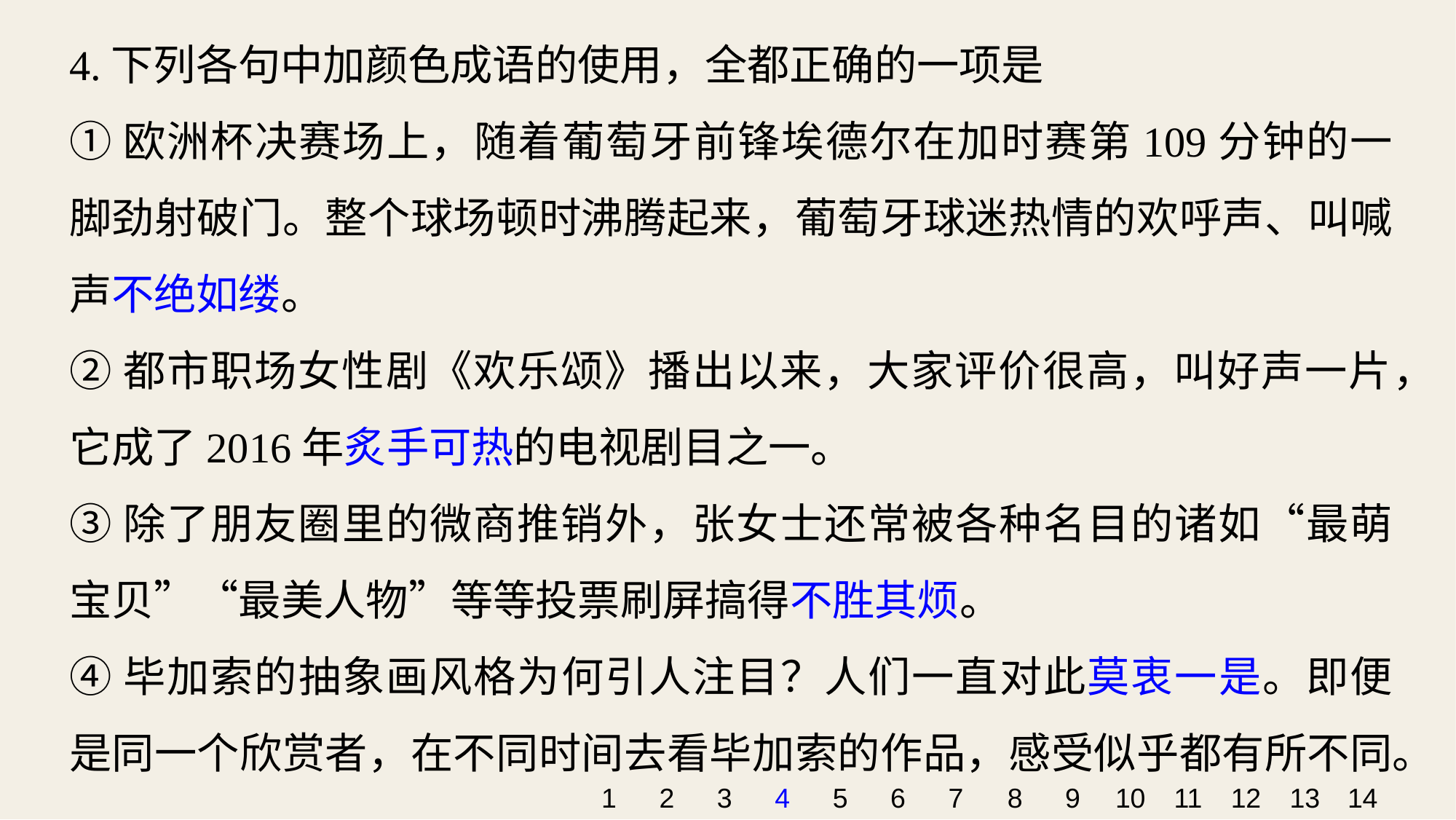

4.下列各句中加颜色成语的使用，全都正确的一项是
①欧洲杯决赛场上，随着葡萄牙前锋埃德尔在加时赛第109分钟的一脚劲射破门。整个球场顿时沸腾起来，葡萄牙球迷热情的欢呼声、叫喊声不绝如缕。
②都市职场女性剧《欢乐颂》播出以来，大家评价很高，叫好声一片，它成了2016年炙手可热的电视剧目之一。
③除了朋友圈里的微商推销外，张女士还常被各种名目的诸如“最萌宝贝”“最美人物”等等投票刷屏搞得不胜其烦。
④毕加索的抽象画风格为何引人注目？人们一直对此莫衷一是。即便是同一个欣赏者，在不同时间去看毕加索的作品，感受似乎都有所不同。
1
2
3
4
5
6
7
8
9
10
11
12
13
14